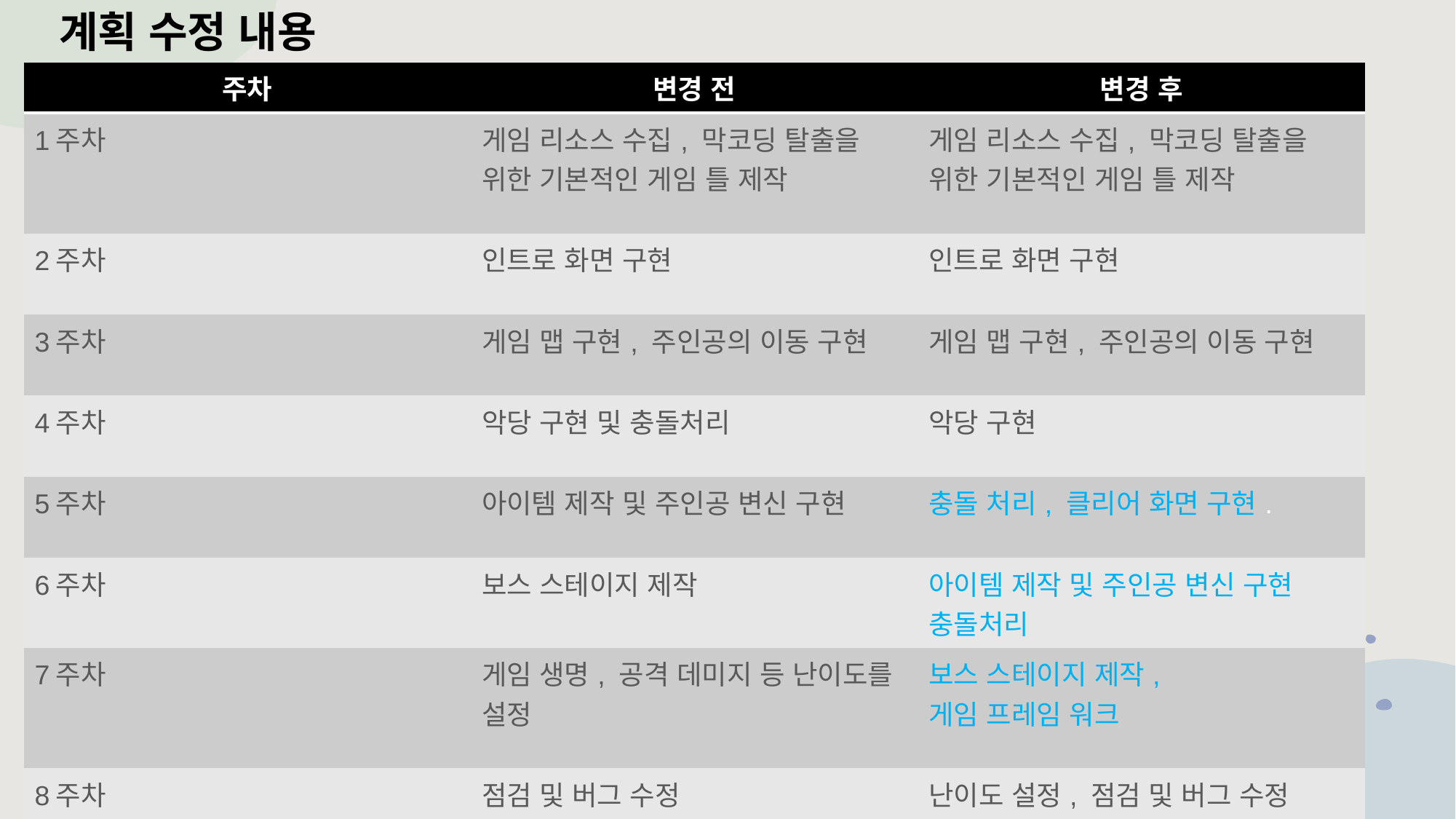

계획 수정 내용
| 주차 | 변경 전 | 변경 후 |
| --- | --- | --- |
| 1주차 | 게임 리소스 수집, 막코딩 탈출을 위한 기본적인 게임 틀 제작 | 게임 리소스 수집, 막코딩 탈출을 위한 기본적인 게임 틀 제작 |
| 2주차 | 인트로 화면 구현 | 인트로 화면 구현 |
| 3주차 | 게임 맵 구현, 주인공의 이동 구현 | 게임 맵 구현, 주인공의 이동 구현 |
| 4주차 | 악당 구현 및 충돌처리 | 악당 구현 |
| 5주차 | 아이템 제작 및 주인공 변신 구현 | 충돌 처리, 클리어 화면 구현. |
| 6주차 | 보스 스테이지 제작 | 아이템 제작 및 주인공 변신 구현 충돌처리 |
| 7주차 | 게임 생명, 공격 데미지 등 난이도를 설정 | 보스 스테이지 제작, 게임 프레임 워크 |
| 8주차 | 점검 및 버그 수정 | 난이도 설정, 점검 및 버그 수정 |